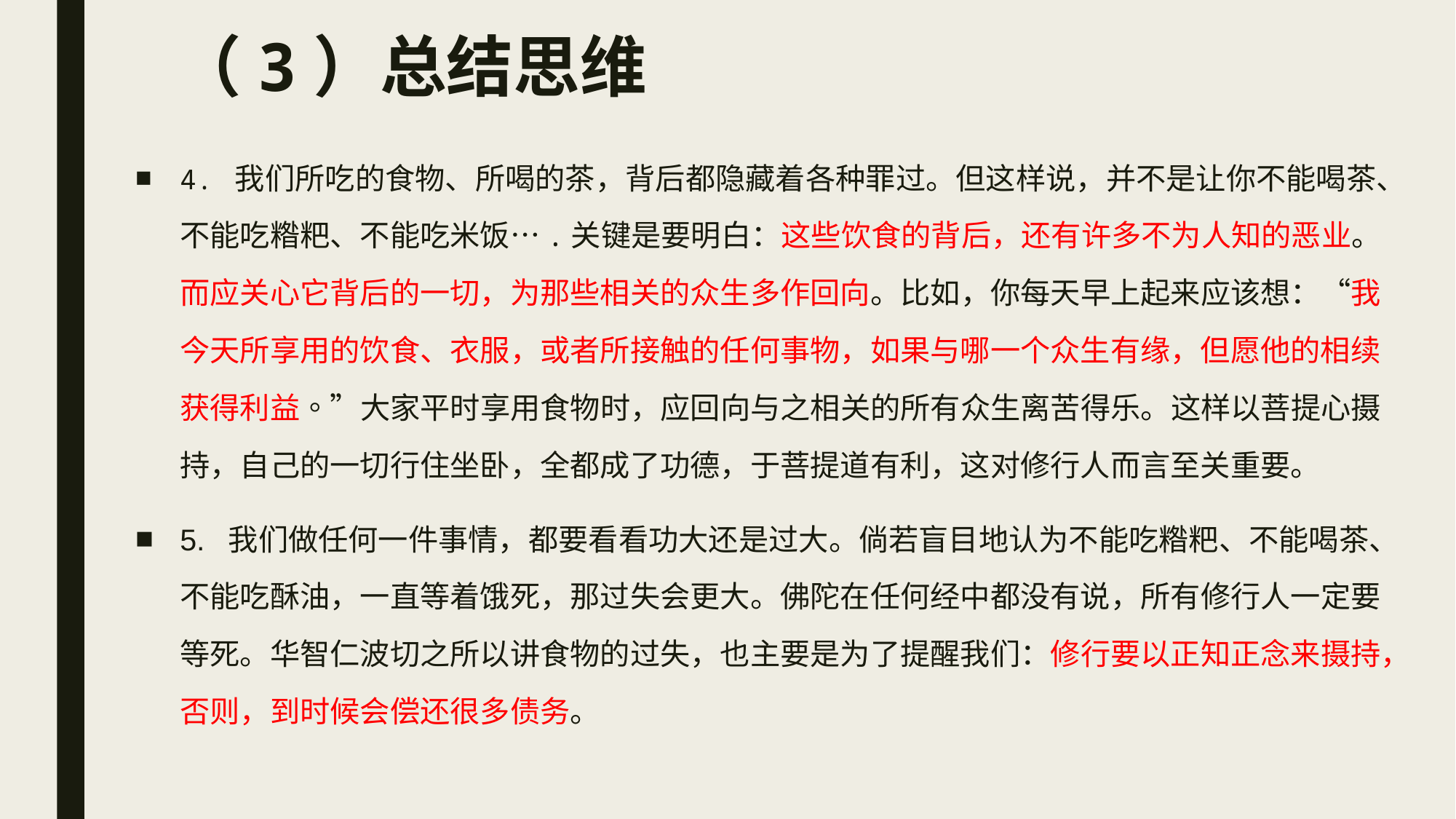

# （3）总结思维
4. 我们所吃的食物、所喝的茶，背后都隐藏着各种罪过。但这样说，并不是让你不能喝茶、不能吃糌粑、不能吃米饭….关键是要明白：这些饮食的背后，还有许多不为人知的恶业。而应关心它背后的一切，为那些相关的众生多作回向。比如，你每天早上起来应该想：“我今天所享用的饮食、衣服，或者所接触的任何事物，如果与哪一个众生有缘，但愿他的相续获得利益。”大家平时享用食物时，应回向与之相关的所有众生离苦得乐。这样以菩提心摄持，自己的一切行住坐卧，全都成了功德，于菩提道有利，这对修行人而言至关重要。
5.  我们做任何一件事情，都要看看功大还是过大。倘若盲目地认为不能吃糌粑、不能喝茶、不能吃酥油，一直等着饿死，那过失会更大。佛陀在任何经中都没有说，所有修行人一定要等死。华智仁波切之所以讲食物的过失，也主要是为了提醒我们：修行要以正知正念来摄持，否则，到时候会偿还很多债务。